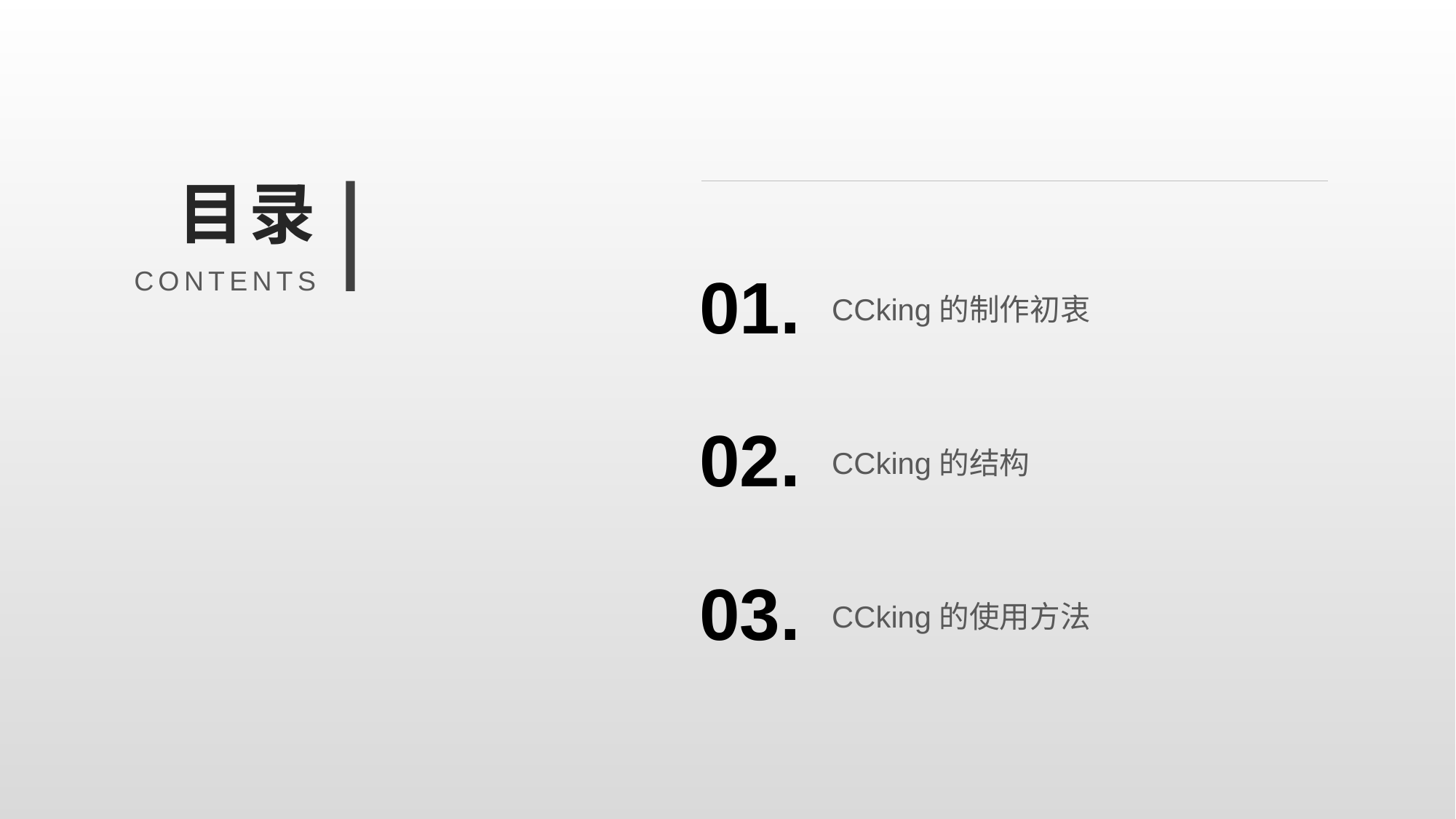

目录

01.
CCking的制作初衷
CONTENTS
02.
CCking的结构
03.
CCking的使用方法